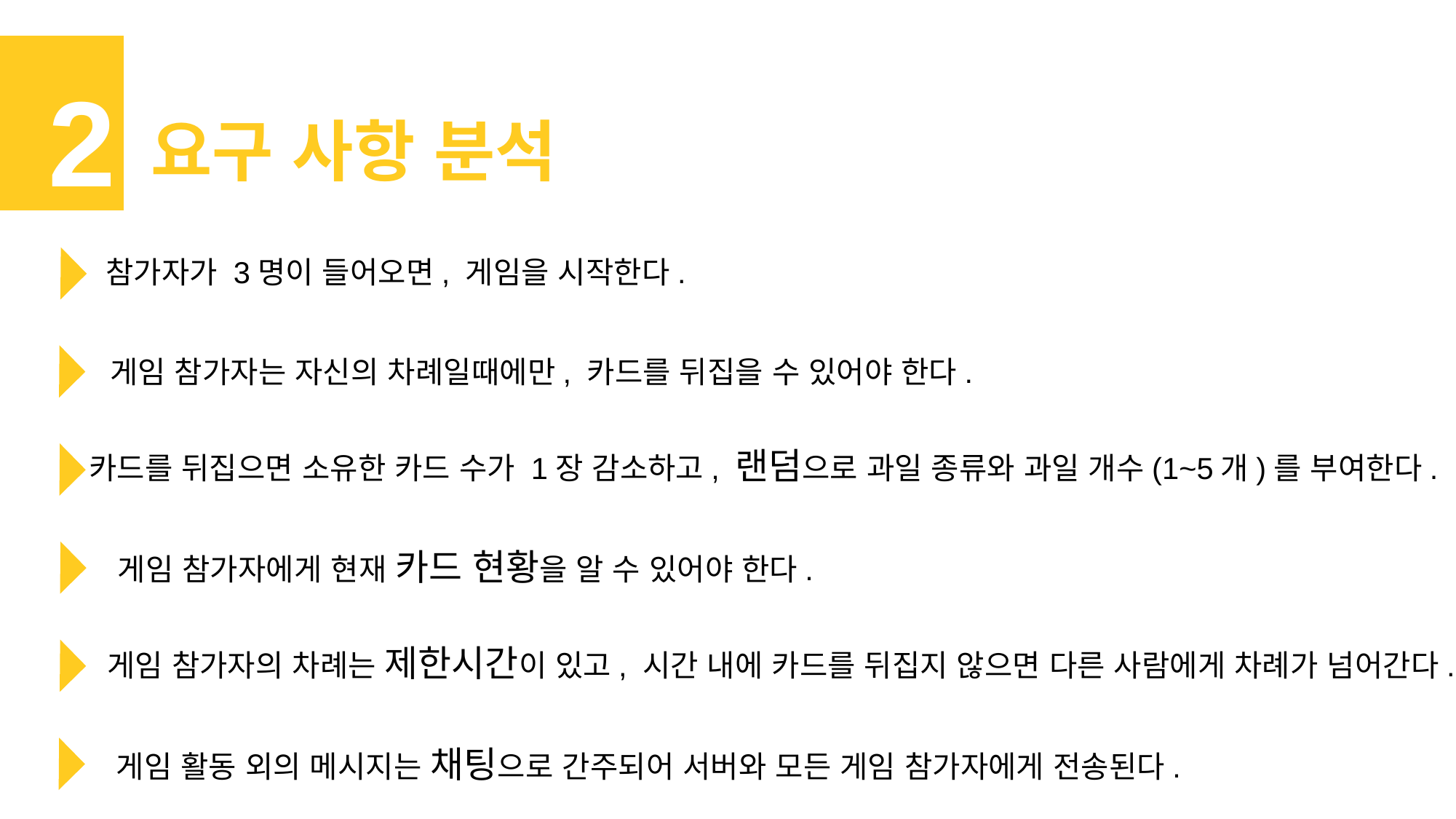

발표 : 나머지는 일반적인 할리갈리 게임 규칙을 따른다.

2
요구 사항 분석
참가자가 3명이 들어오면, 게임을 시작한다.

게임 참가자는 자신의 차례일때에만, 카드를 뒤집을 수 있어야 한다.

카드를 뒤집으면 소유한 카드 수가 1장 감소하고, 랜덤으로 과일 종류와 과일 개수(1~5개)를 부여한다.

게임 참가자에게 현재 카드 현황을 알 수 있어야 한다.

게임 참가자의 차례는 제한시간이 있고, 시간 내에 카드를 뒤집지 않으면 다른 사람에게 차례가 넘어간다.

게임 활동 외의 메시지는 채팅으로 간주되어 서버와 모든 게임 참가자에게 전송된다.